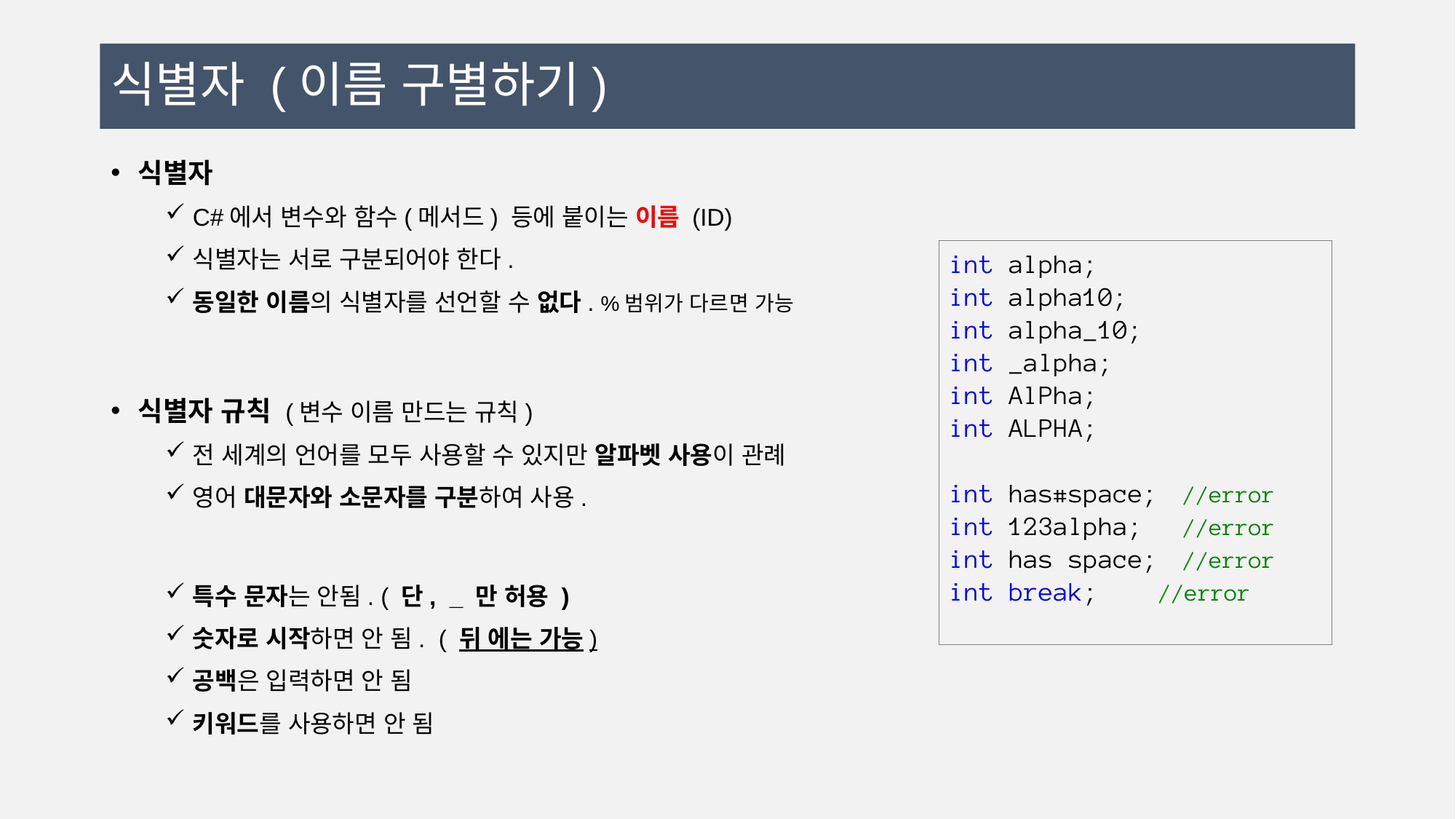

# 식별자 (이름 구별하기)
식별자
C#에서 변수와 함수(메서드) 등에 붙이는 이름 (ID)
식별자는 서로 구분되어야 한다.
동일한 이름의 식별자를 선언할 수 없다. %범위가 다르면 가능

식별자 규칙 (변수 이름 만드는 규칙)
전 세계의 언어를 모두 사용할 수 있지만 알파벳 사용이 관례
영어 대문자와 소문자를 구분하여 사용.

특수 문자는 안됨. ( 단,  _ 만 허용 )
숫자로 시작하면 안 됨.  ( 뒤 에는 가능)
공백은 입력하면 안 됨
키워드를 사용하면 안 됨

int alpha;
int alpha10;
int alpha_10;
int _alpha;
int AlPha;
int ALPHA;

int has#space;	 //error
int 123alpha;	 //error
int has space;	 //error
int break;    //error